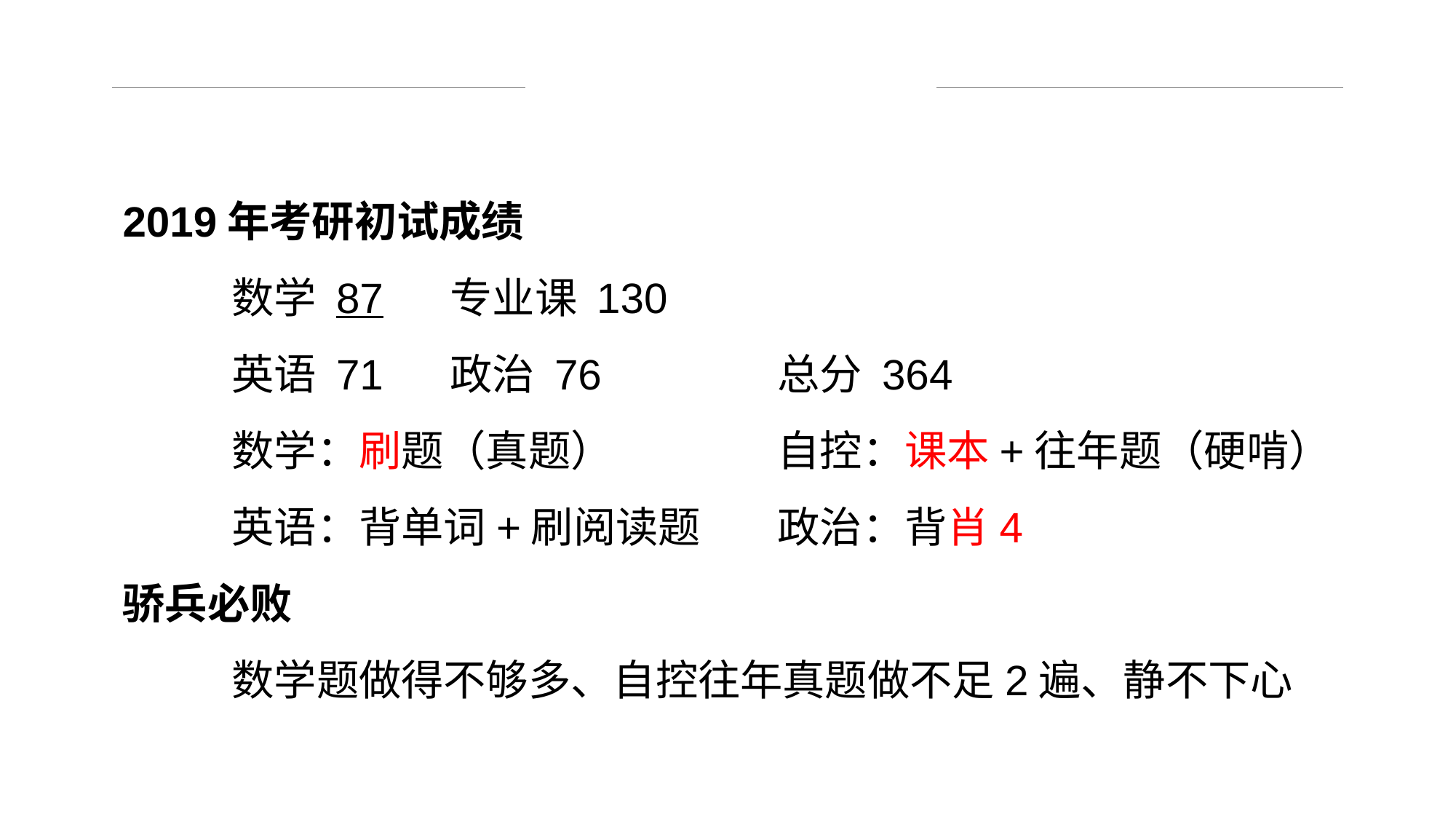

2019年考研初试成绩
	数学 87    	专业课 130
	英语 71    	政治 76		总分 364
	数学：刷题（真题）		自控：课本+往年题（硬啃）
	英语：背单词+刷阅读题	政治：背肖4
骄兵必败
	数学题做得不够多、自控往年真题做不足2遍、静不下心